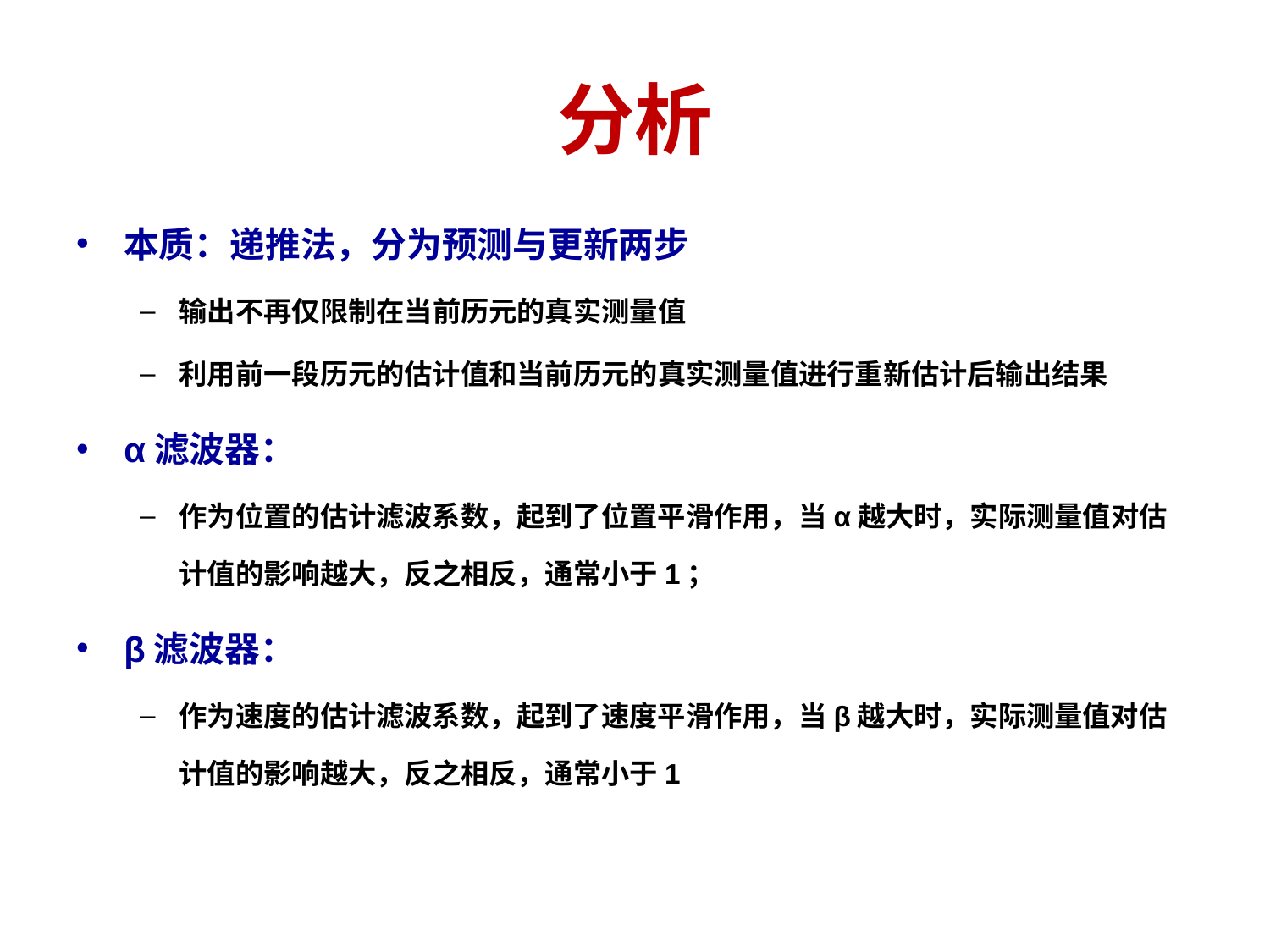

# 分析
本质：递推法，分为预测与更新两步
输出不再仅限制在当前历元的真实测量值
利用前一段历元的估计值和当前历元的真实测量值进行重新估计后输出结果
α滤波器：
作为位置的估计滤波系数，起到了位置平滑作用，当α越大时，实际测量值对估计值的影响越大，反之相反，通常小于1；
β滤波器：
作为速度的估计滤波系数，起到了速度平滑作用，当β越大时，实际测量值对估计值的影响越大，反之相反，通常小于1